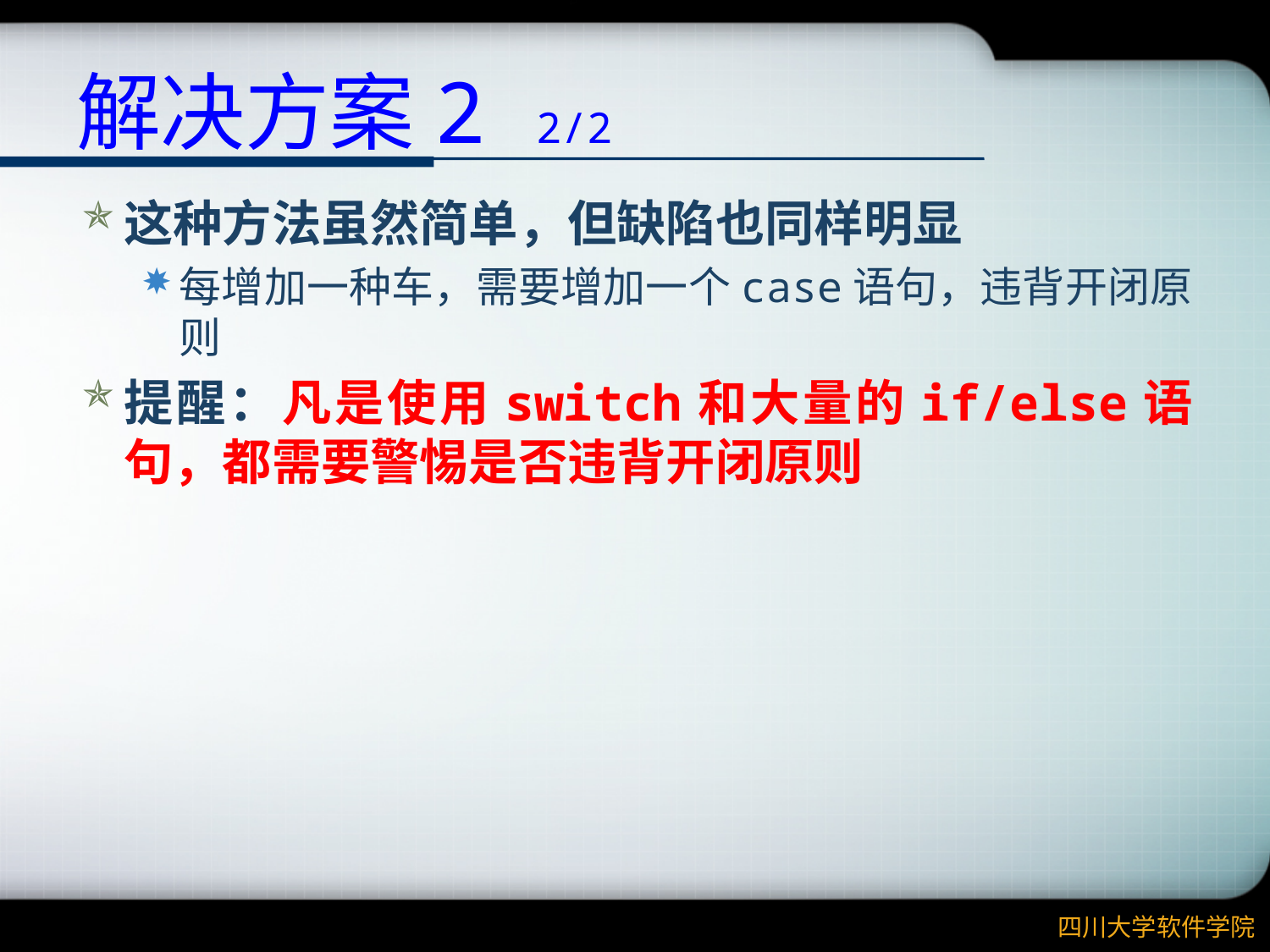

# 解决方案2 2/2
这种方法虽然简单，但缺陷也同样明显
每增加一种车，需要增加一个case语句，违背开闭原则
提醒：凡是使用switch和大量的if/else语句，都需要警惕是否违背开闭原则